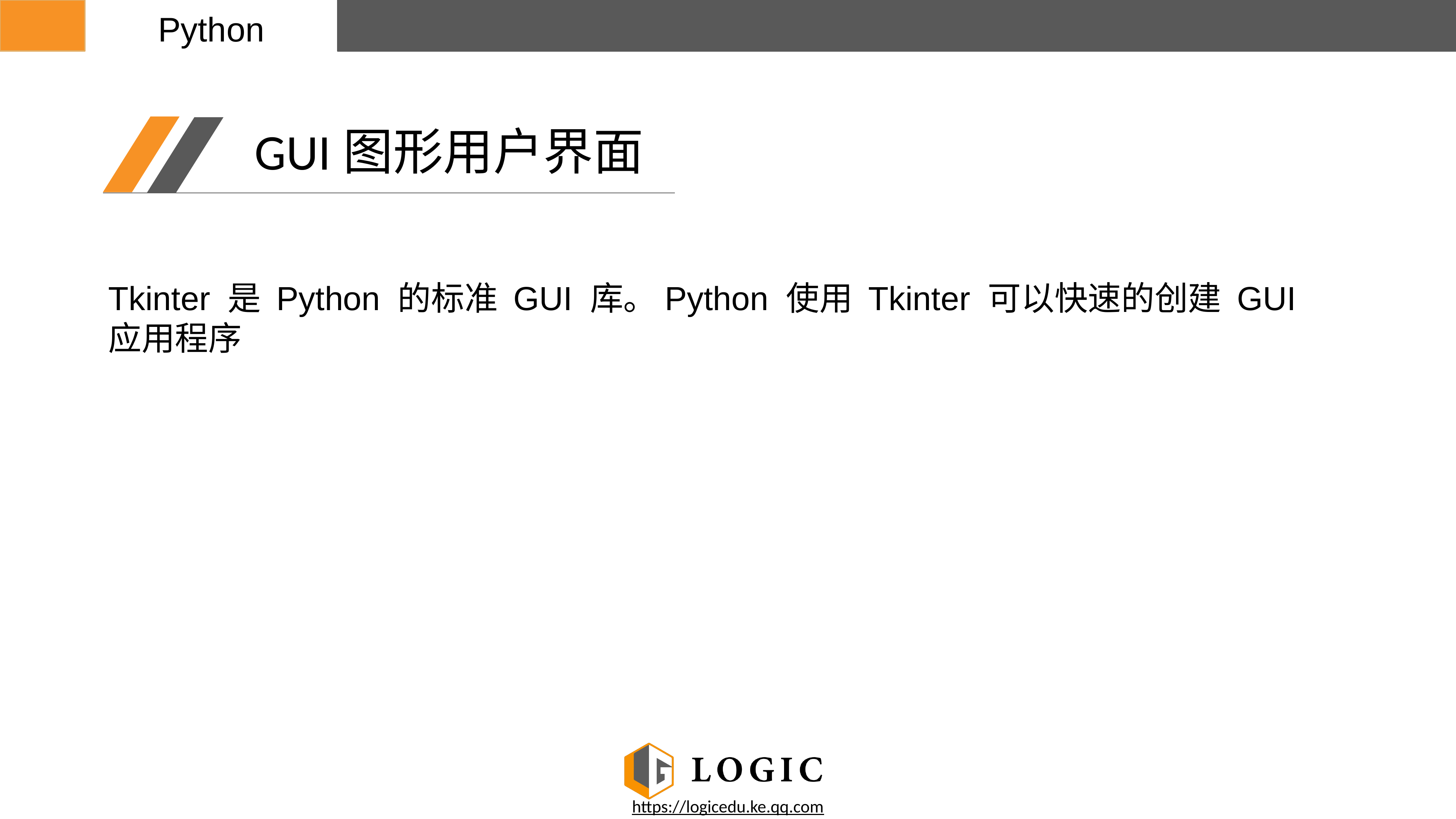

Python

GUI图形用户界面

Tkinter 是 Python 的标准 GUI 库。Python 使用 Tkinter 可以快速的创建 GUI 应用程序